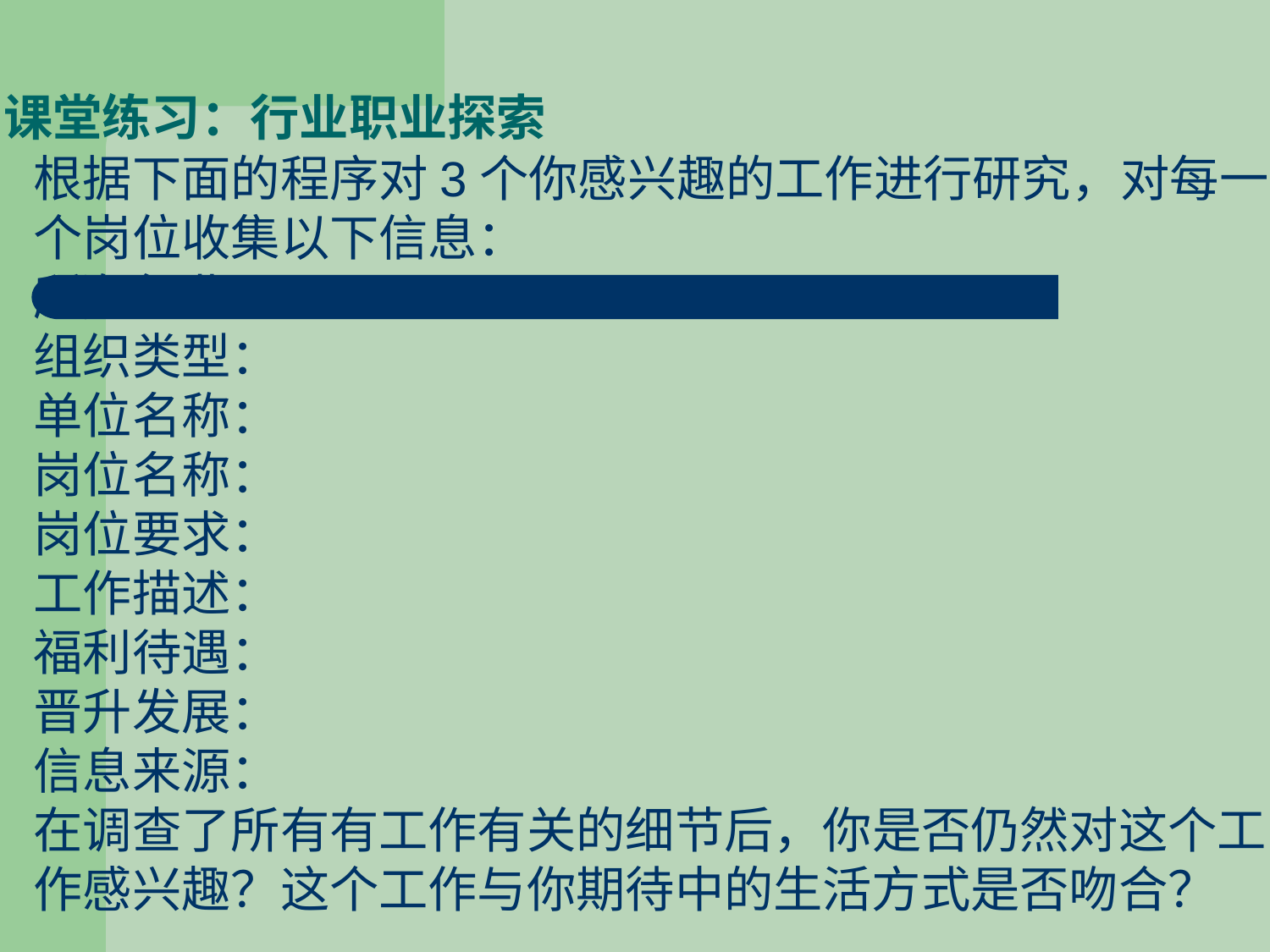

# 课堂练习：行业职业探索
根据下面的程序对3个你感兴趣的工作进行研究，对每一个岗位收集以下信息：
所在行业：
组织类型：
单位名称：
岗位名称：
岗位要求：
工作描述：
福利待遇：
晋升发展：
信息来源：
在调查了所有有工作有关的细节后，你是否仍然对这个工作感兴趣？这个工作与你期待中的生活方式是否吻合？